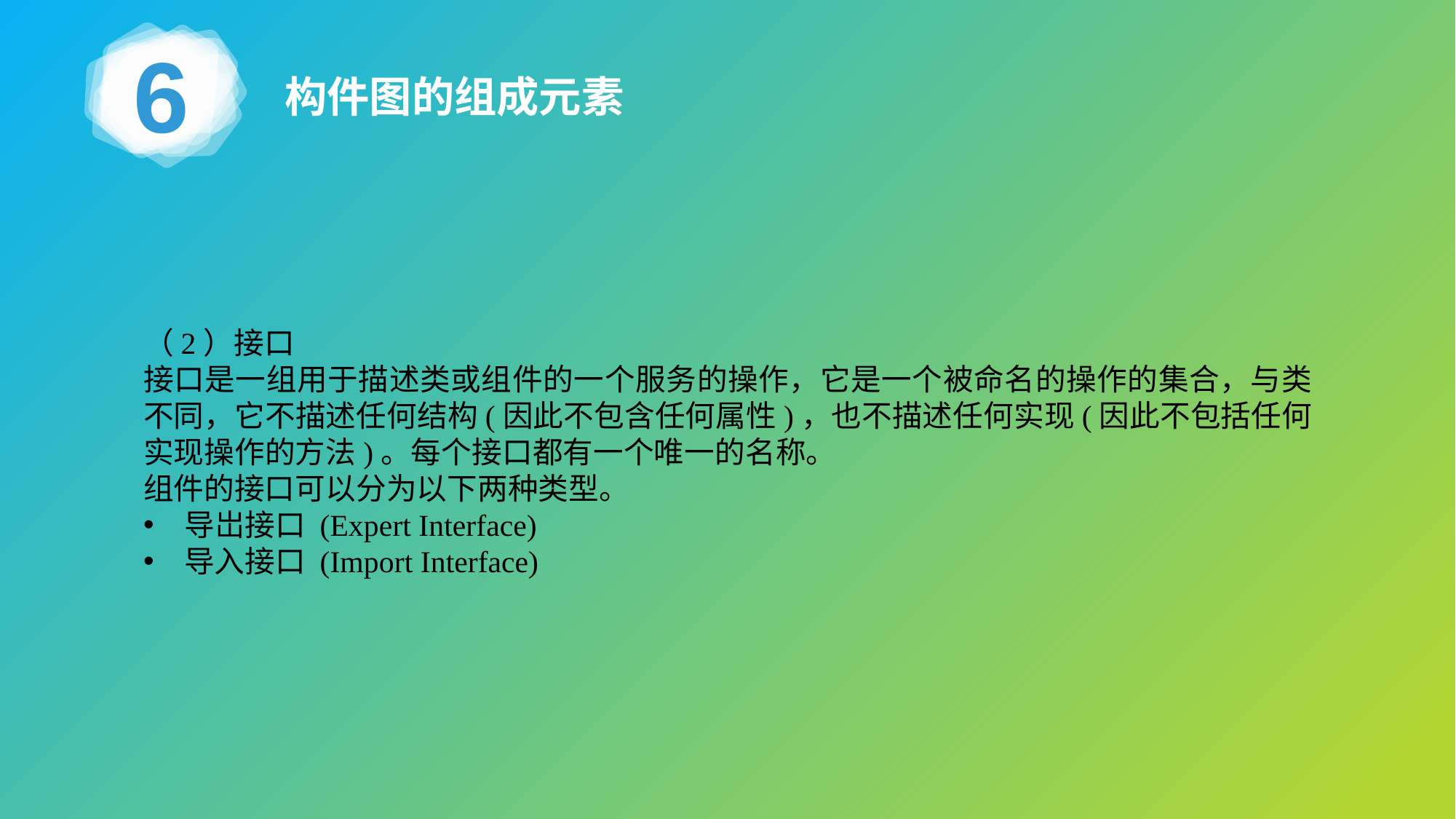

6

构件图的组成元素
（2）接口
接口是一组用于描述类或组件的一个服务的操作，它是一个被命名的操作的集合，与类不同，它不描述任何结构(因此不包含任何属性)，也不描述任何实现(因此不包括任何实现操作的方法)。每个接口都有一个唯一的名称。
组件的接口可以分为以下两种类型。
导岀接口 (Expert Interface)
导入接口 (Import Interface)